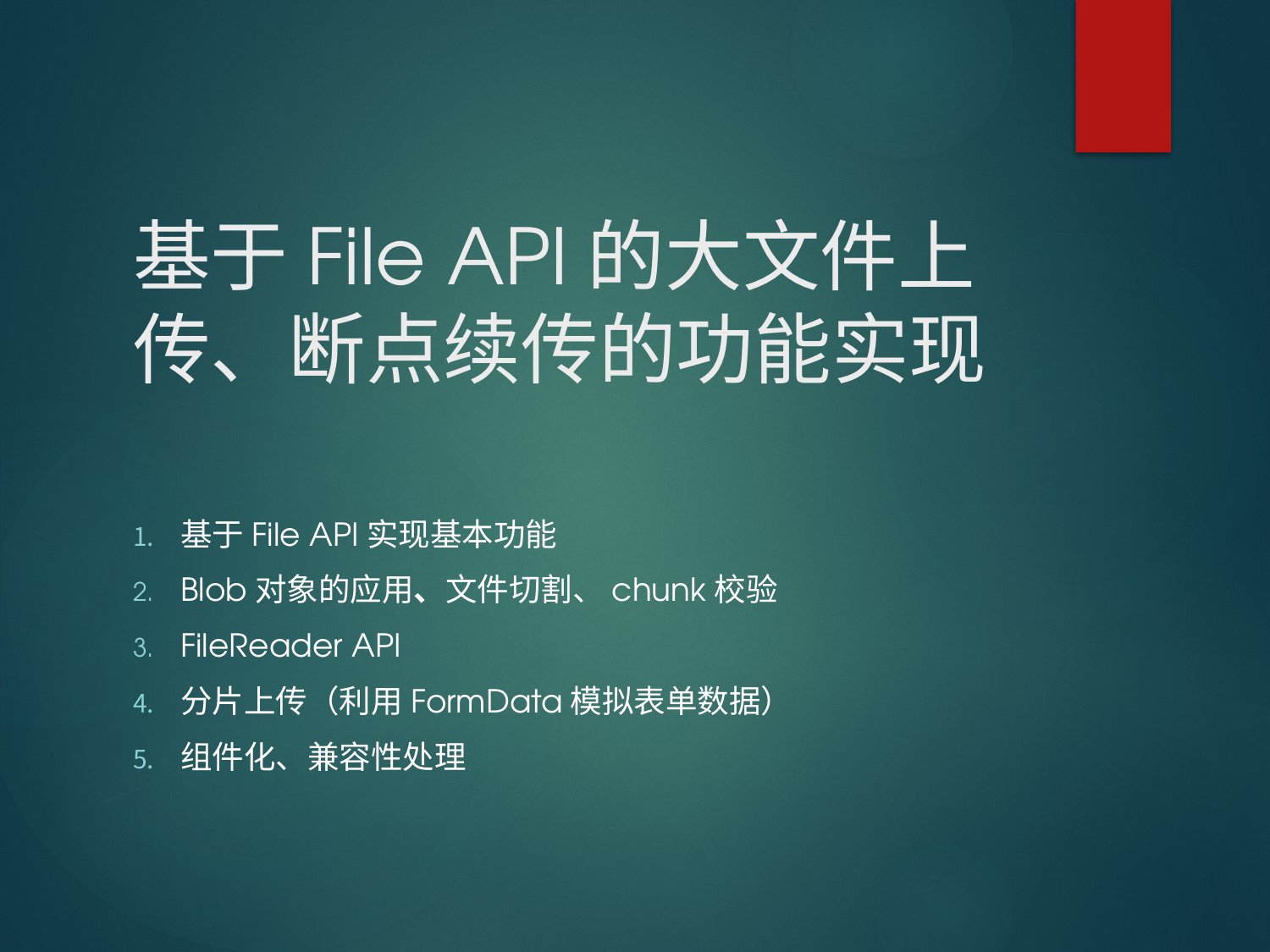

# 基于File API的大文件上传、断点续传的功能实现
基于File API实现基本功能
Blob对象的应用、文件切割、chunk校验
FileReader API
分片上传（利用FormData模拟表单数据）
组件化、兼容性处理